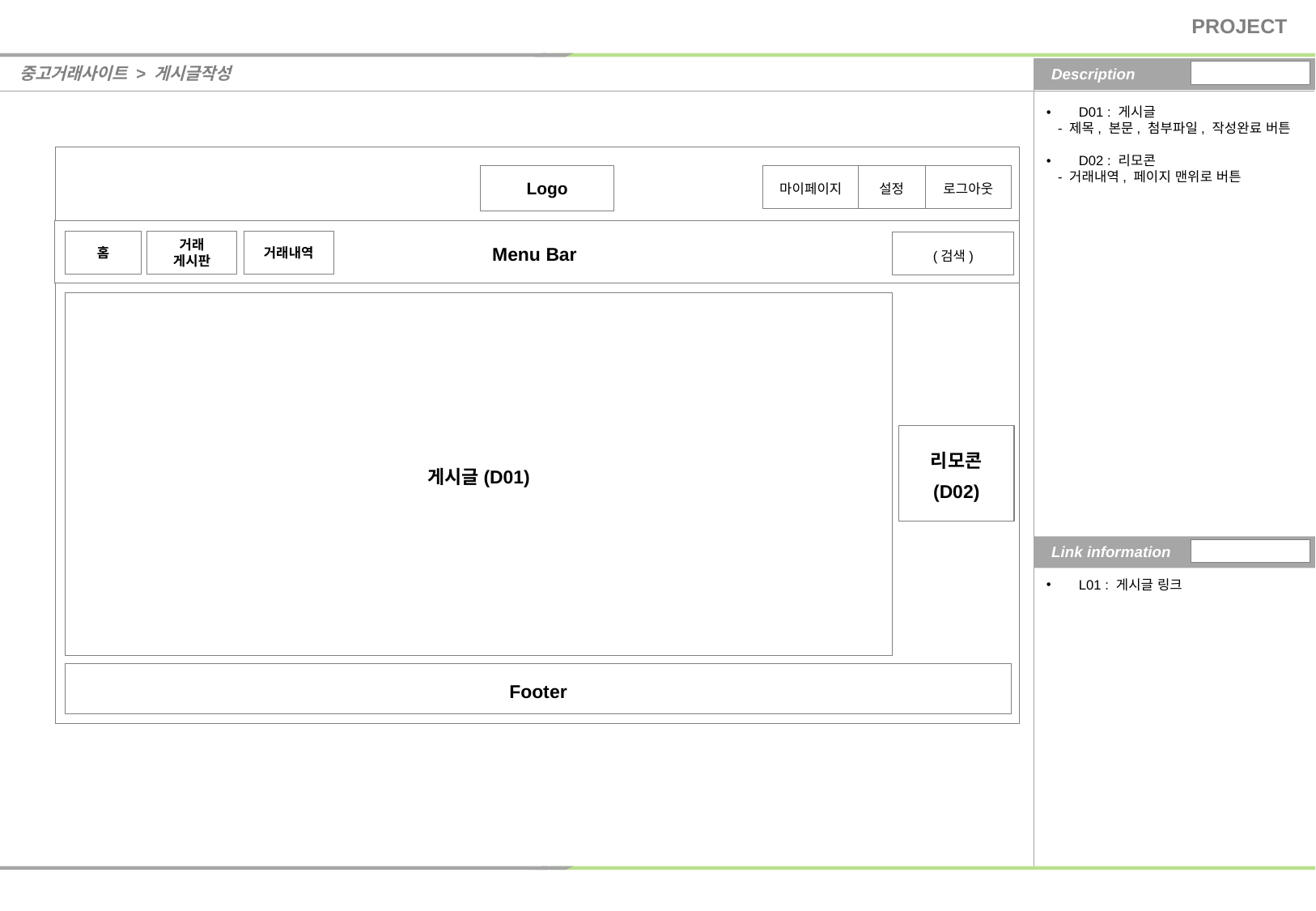

PROJECT

중고거래사이트 > 게시글작성

Description

 D01 : 게시글
   - 제목, 본문, 첨부파일, 작성완료 버튼

 D02 : 리모콘
   - 거래내역, 페이지 맨위로 버튼

Logo
마이페이지
설정
로그아웃
Menu Bar
홈
거래 게시판
거래내역
(검색)
게시글(D01)
리모콘
(D02)

Link information

 L01 : 게시글 링크
[메인 기본 UI]
Footer